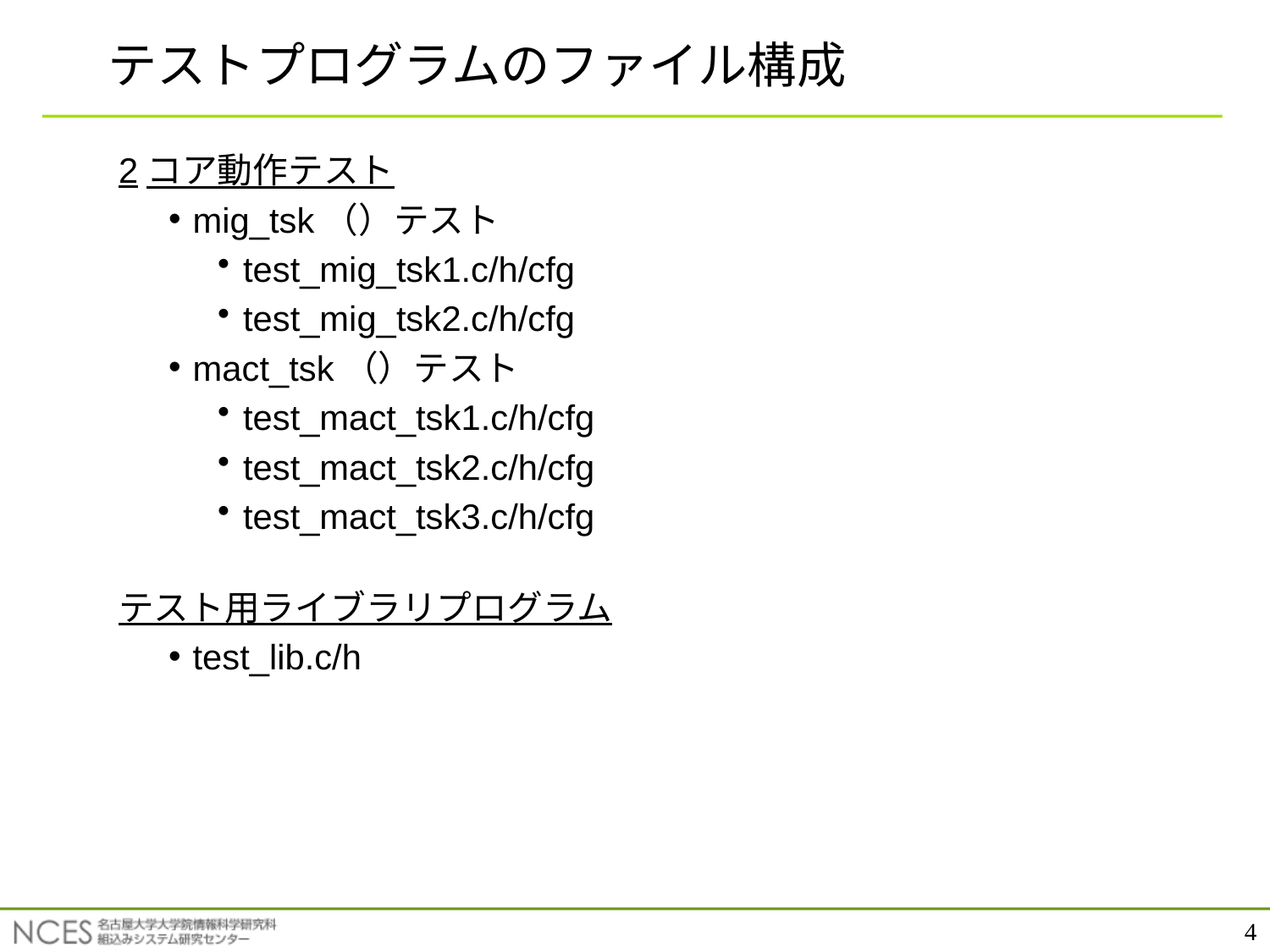

# テストプログラムのファイル構成
2コア動作テスト
mig_tsk（）テスト
test_mig_tsk1.c/h/cfg
test_mig_tsk2.c/h/cfg
mact_tsk（）テスト
test_mact_tsk1.c/h/cfg
test_mact_tsk2.c/h/cfg
test_mact_tsk3.c/h/cfg

テスト用ライブラリプログラム
test_lib.c/h

4